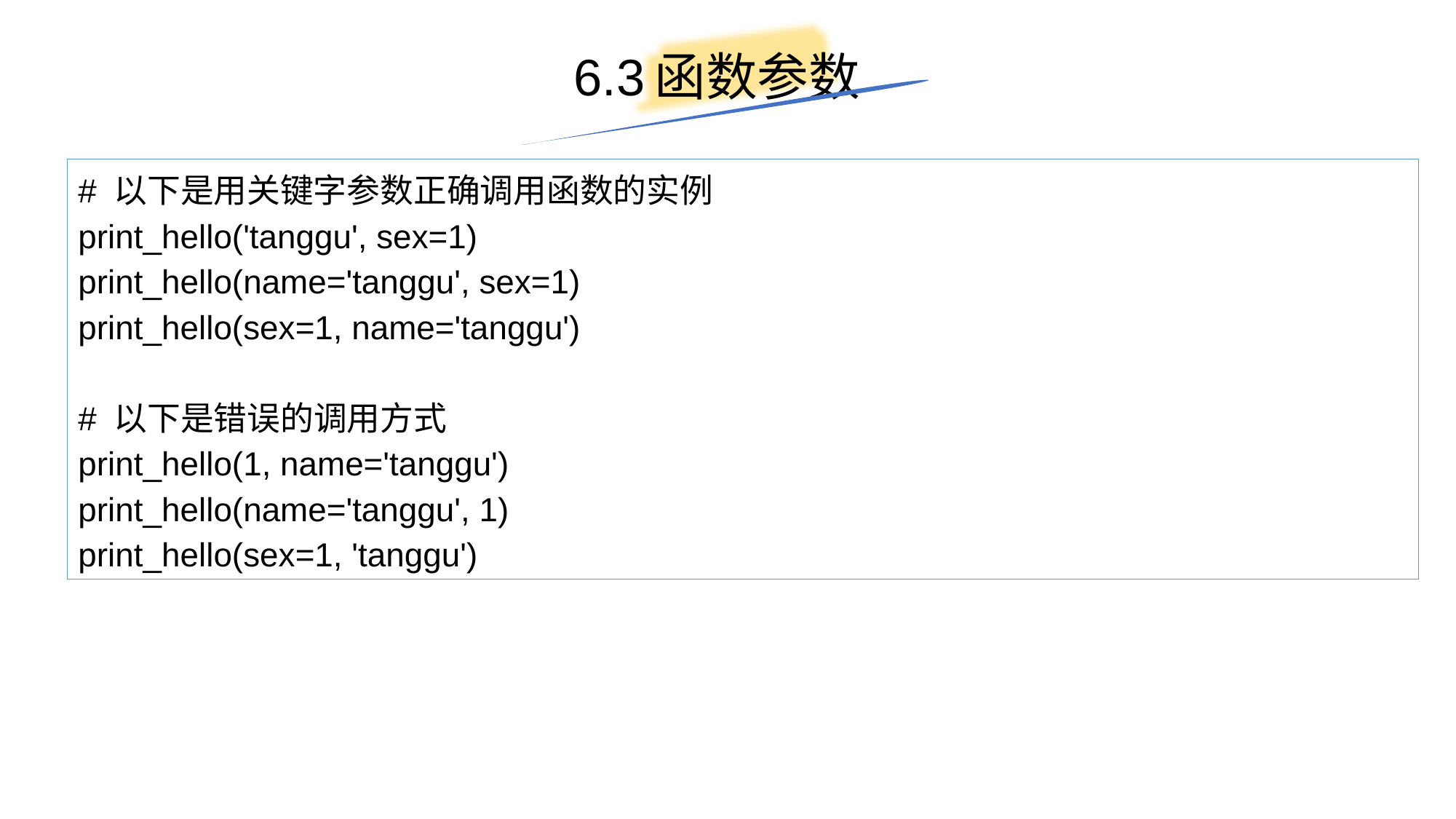

# 6.3函数参数

# 以下是用关键字参数正确调用函数的实例
print_hello('tanggu', sex=1)
print_hello(name='tanggu', sex=1)
print_hello(sex=1, name='tanggu')

# 以下是错误的调用方式
print_hello(1, name='tanggu')
print_hello(name='tanggu', 1)
print_hello(sex=1, 'tanggu')